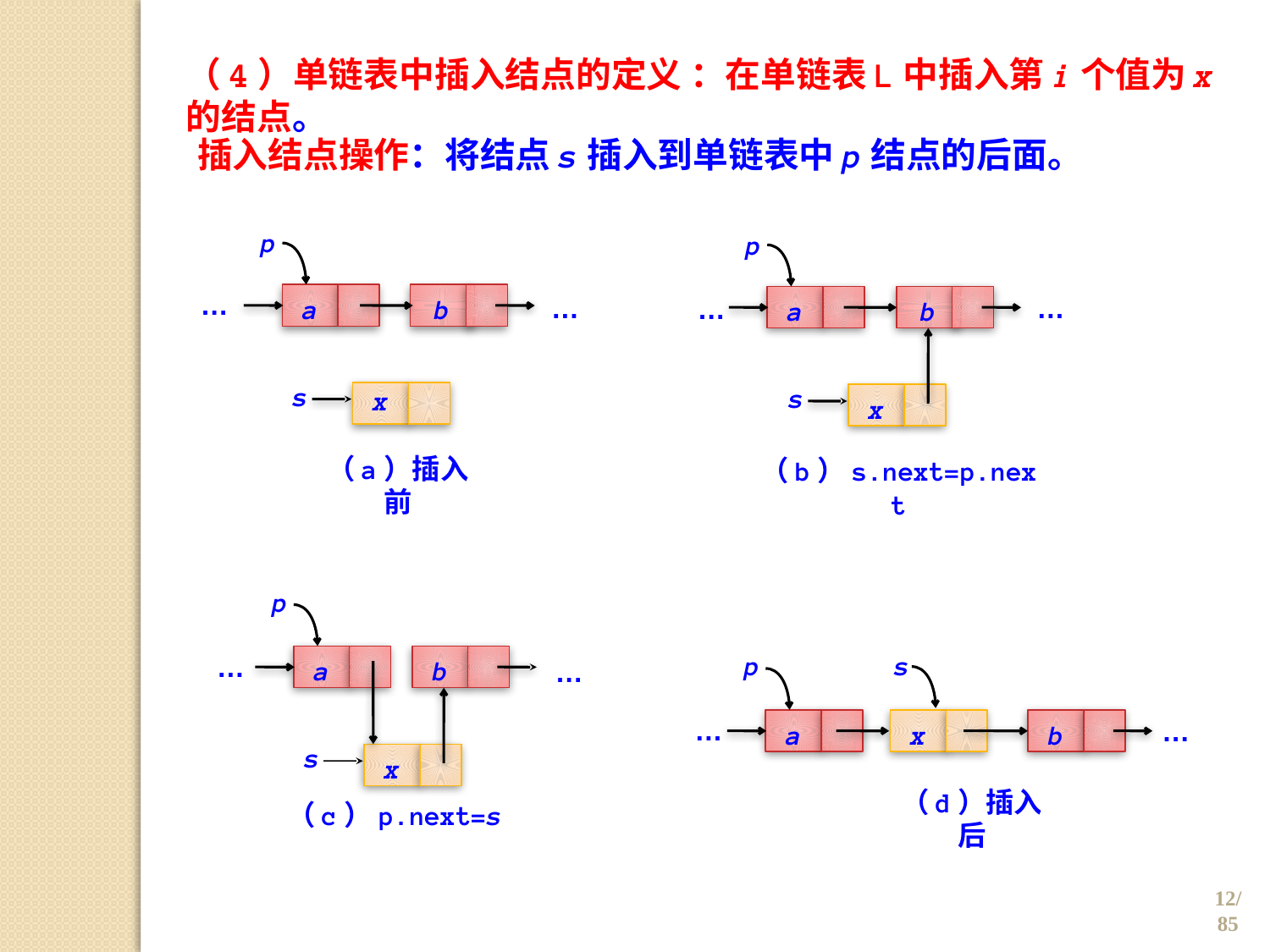

（4）单链表中插入结点的定义 ：在单链表L中插入第i个值为x的结点。
插入结点操作：将结点s插入到单链表中p结点的后面。

p

a

b

…
…

s
x

（a）插入前

p

a

b

…
…

s
x

（b）s.next=p.next

p

a

b

…
…

s
x

（c）p.next=s

p
s

a

x

b

…
…

（d）插入后
12/85